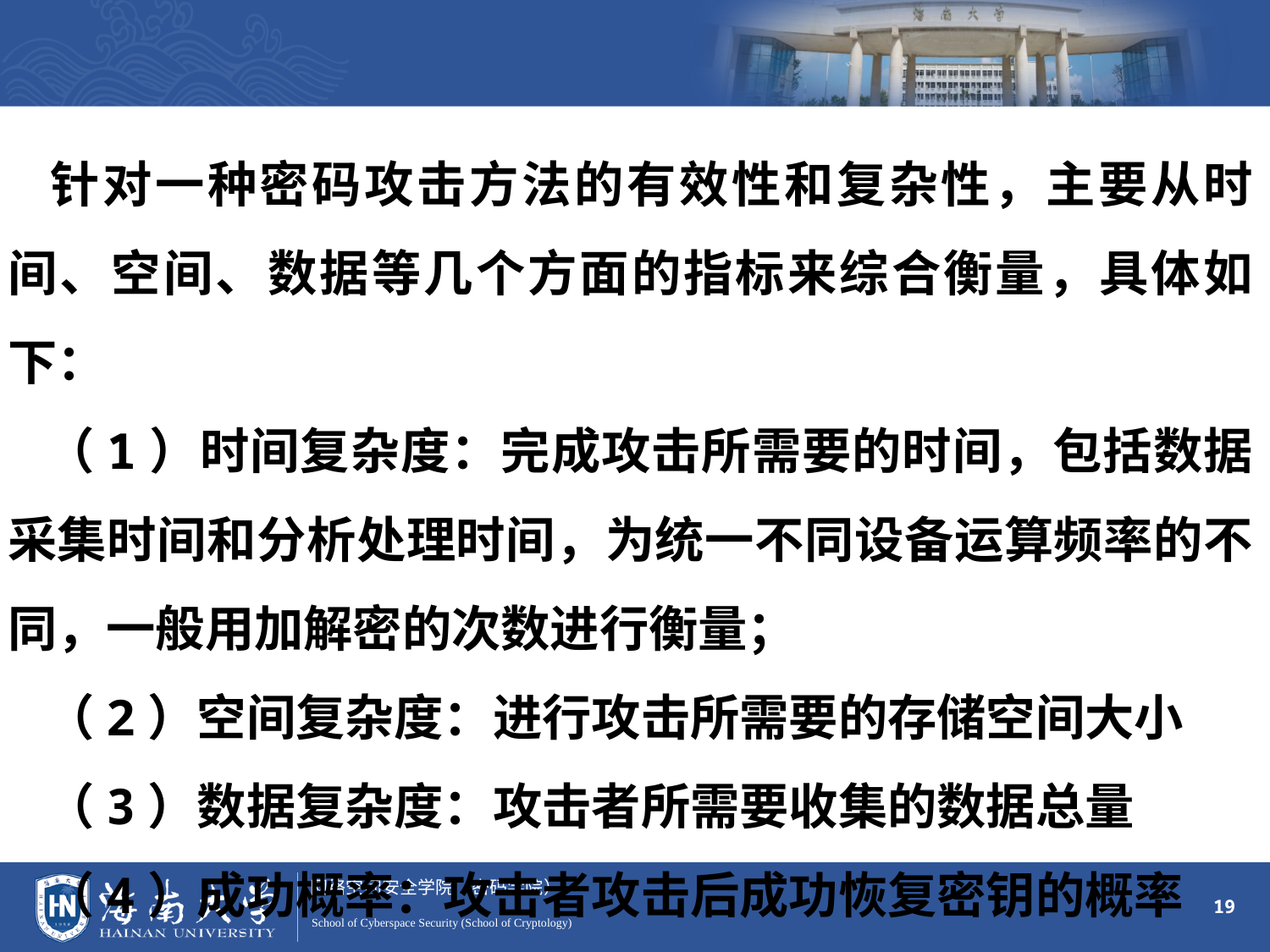

针对一种密码攻击方法的有效性和复杂性，主要从时间、空间、数据等几个方面的指标来综合衡量，具体如下：
（1）时间复杂度：完成攻击所需要的时间，包括数据采集时间和分析处理时间，为统一不同设备运算频率的不同，一般用加解密的次数进行衡量；
（2）空间复杂度：进行攻击所需要的存储空间大小
（3）数据复杂度：攻击者所需要收集的数据总量
（4）成功概率：攻击者攻击后成功恢复密钥的概率
19